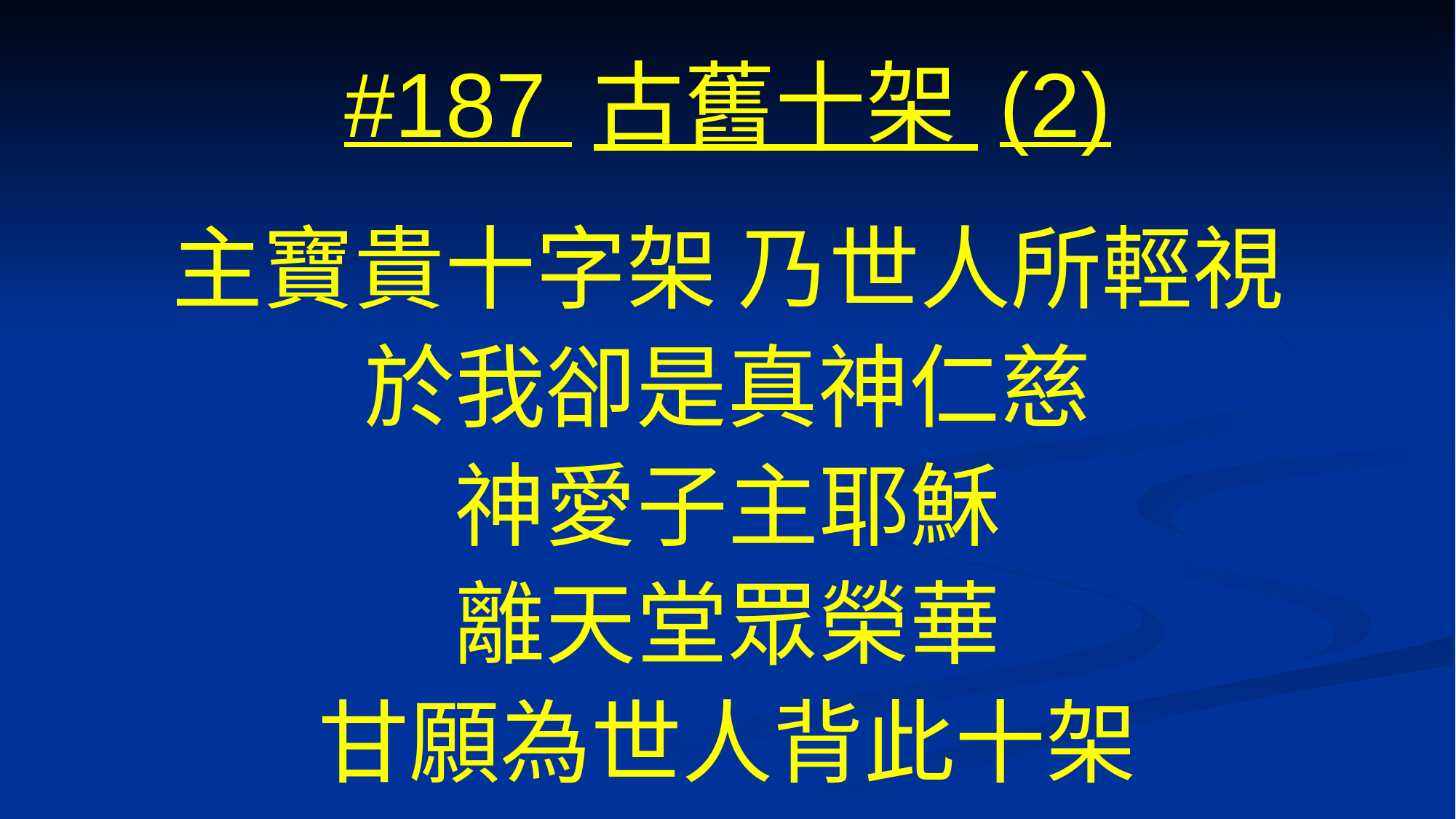

# #187 古舊十架 (2)
主寶貴十字架 乃世人所輕視
於我卻是真神仁慈
神愛子主耶穌
離天堂眾榮華
甘願為世人背此十架